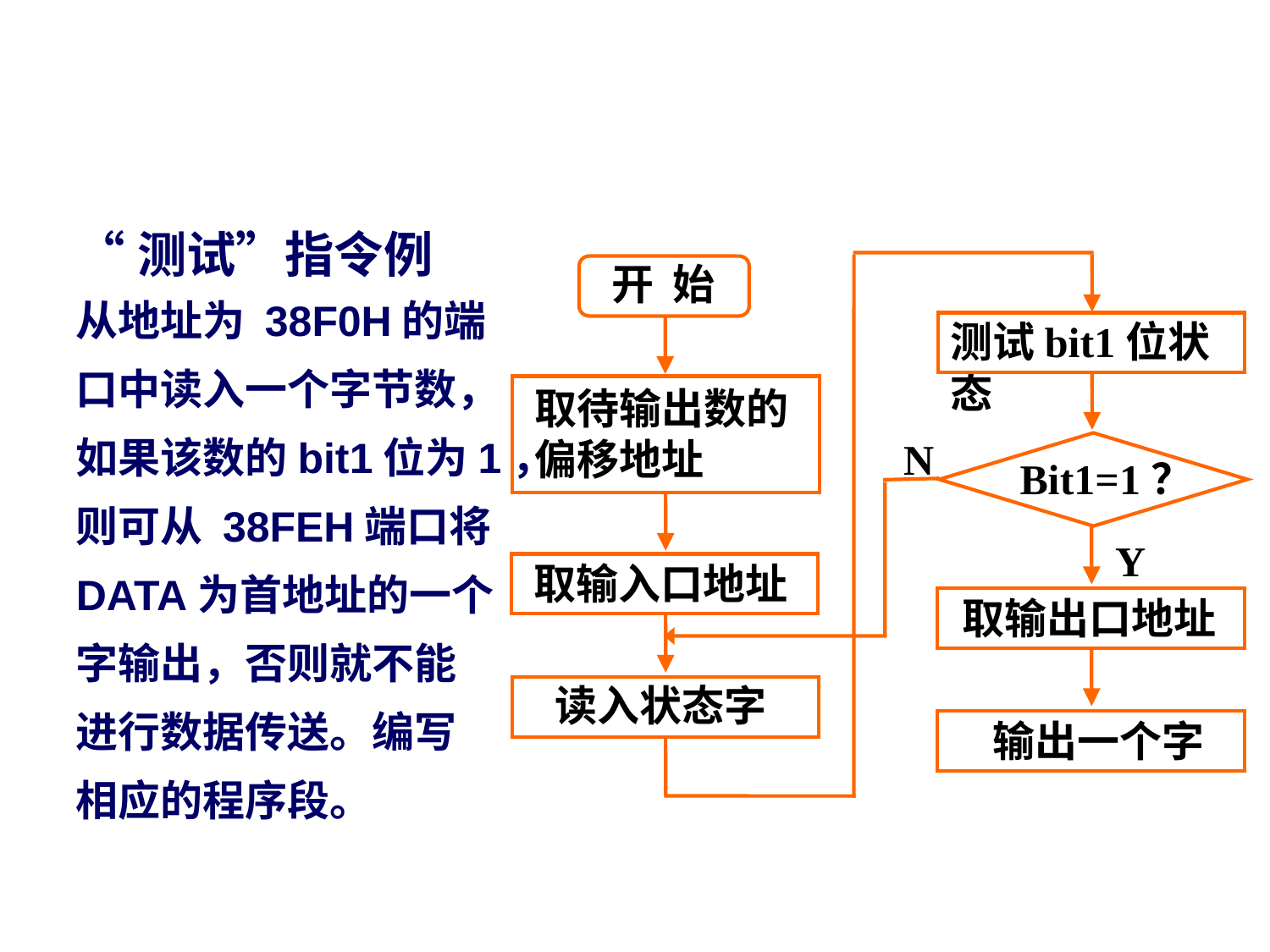

#
“测试”指令例
从地址为 38F0H的端
口中读入一个字节数，
如果该数的bit1位为1，
则可从 38FEH端口将
DATA为首地址的一个
字输出，否则就不能
进行数据传送。编写
相应的程序段。
开  始

测试bit1位状态

取待输出数的偏移地址
N

Bit1=1？

Y

取输入口地址

取输出口地址

读入状态字

  输出一个字